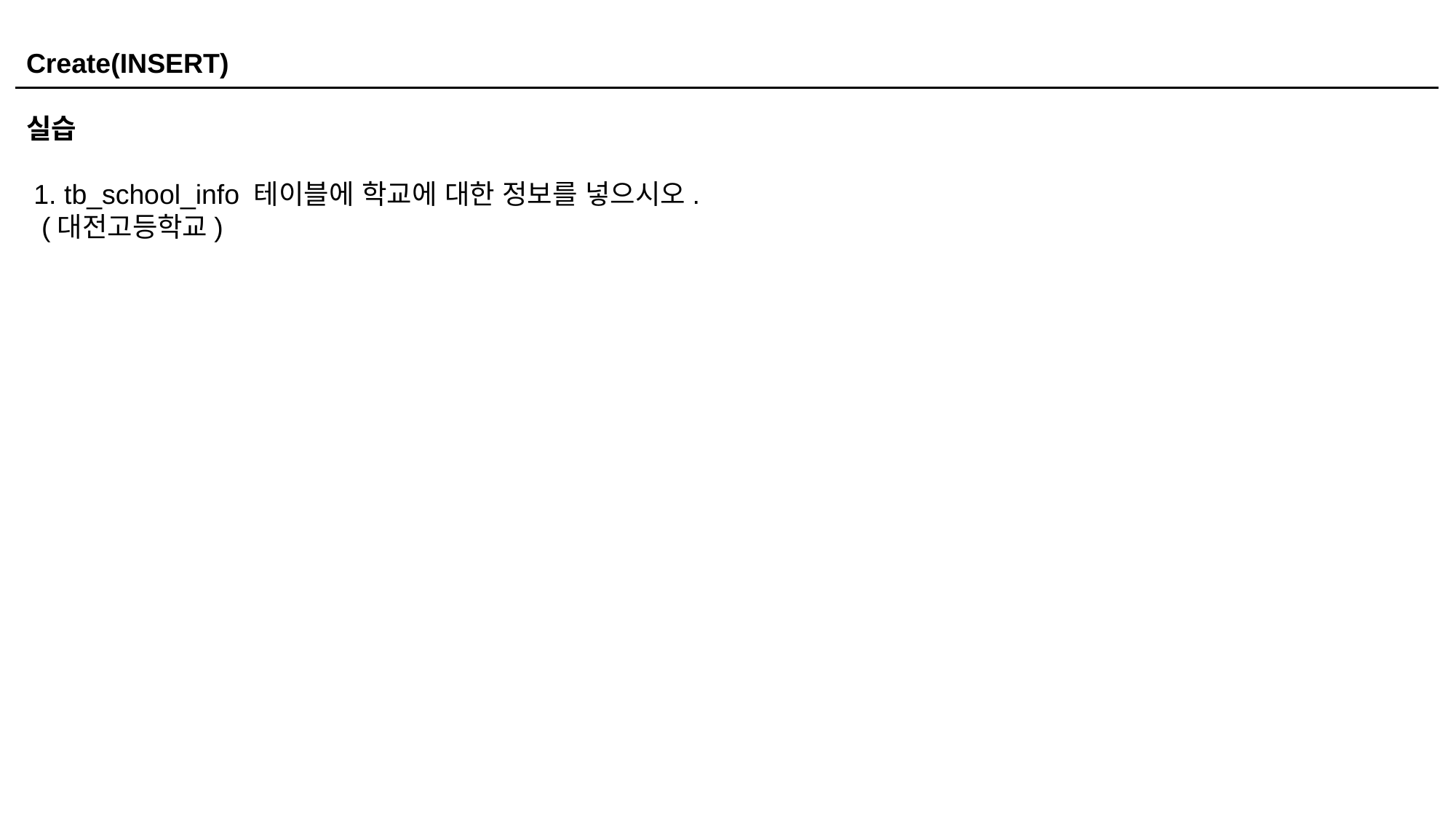

Create(INSERT)
실습

 1. tb_school_info 테이블에 학교에 대한 정보를 넣으시오.
  (대전고등학교)